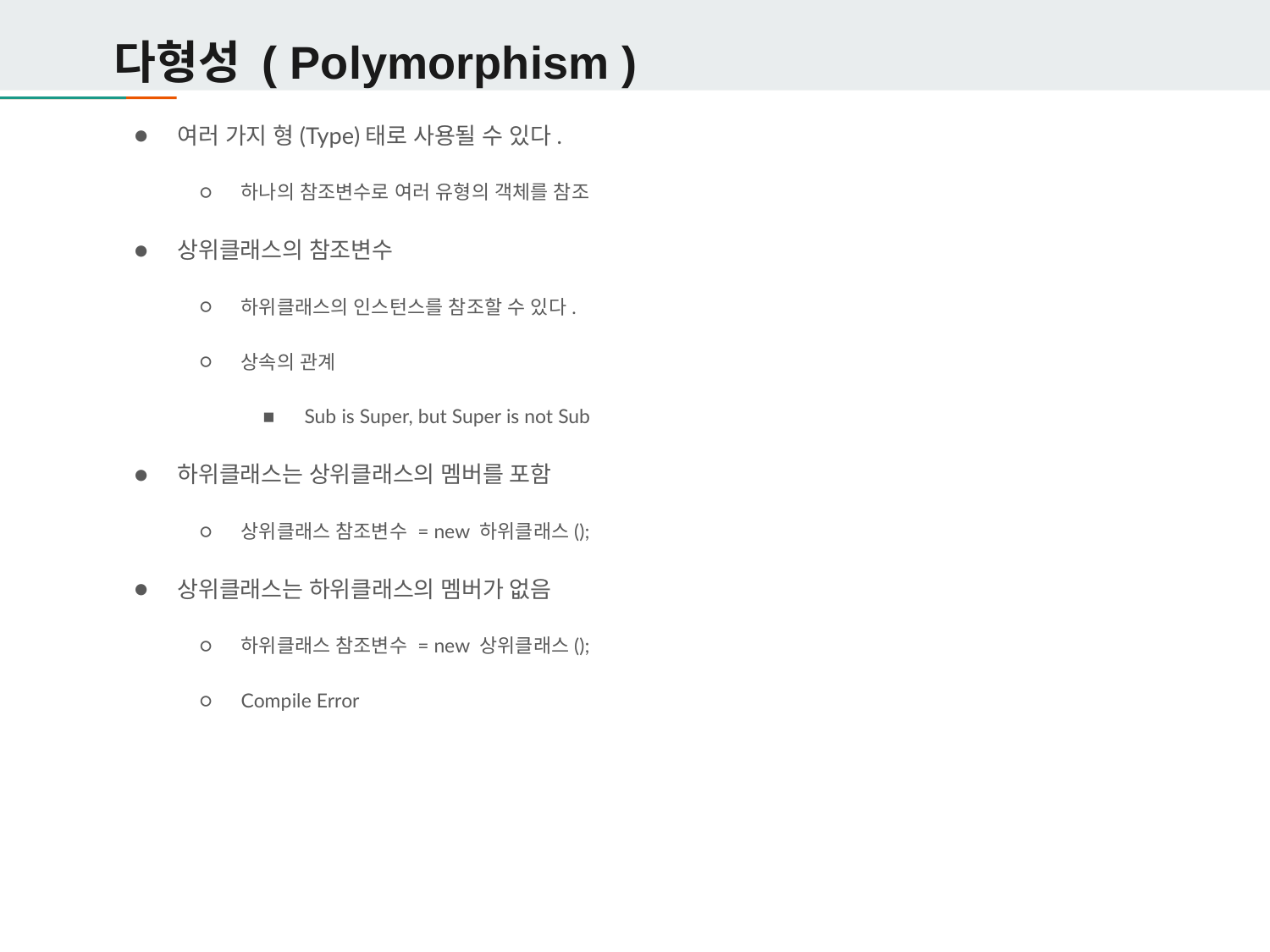

# 다형성 ( Polymorphism )
여러 가지 형(Type)태로 사용될 수 있다.
하나의 참조변수로 여러 유형의 객체를 참조
상위클래스의 참조변수
하위클래스의 인스턴스를 참조할 수 있다.
상속의 관계
Sub is Super, but Super is not Sub
하위클래스는 상위클래스의 멤버를 포함
상위클래스 참조변수 = new 하위클래스();
상위클래스는 하위클래스의 멤버가 없음
하위클래스 참조변수 = new 상위클래스();
Compile Error